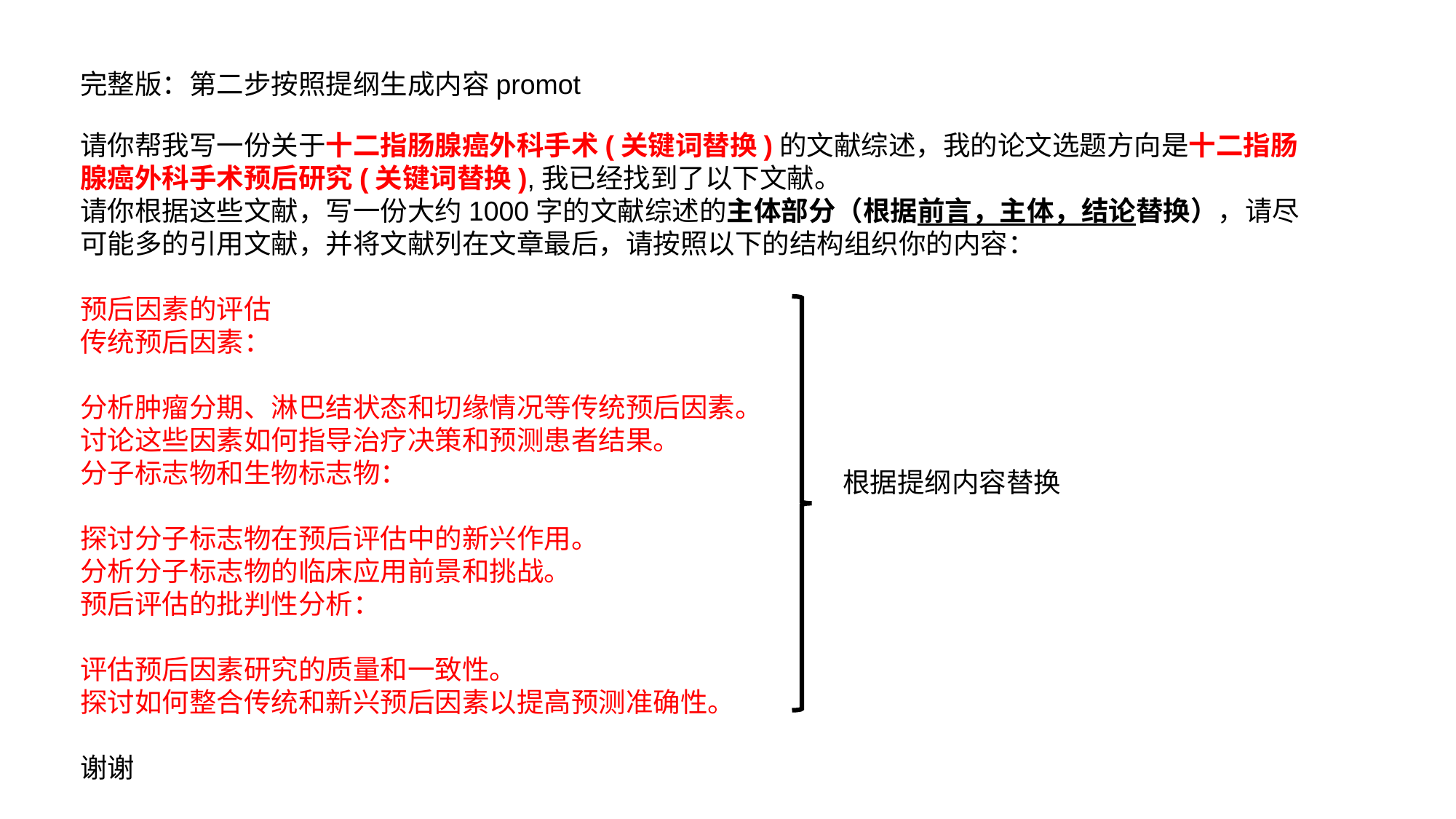

完整版：第二步按照提纲生成内容promot
请你帮我写一份关于十二指肠腺癌外科手术(关键词替换)的文献综述，我的论文选题方向是十二指肠腺癌外科手术预后研究(关键词替换),我已经找到了以下文献。
请你根据这些文献，写一份大约1000字的文献综述的主体部分（根据前言，主体，结论替换），请尽可能多的引用文献，并将文献列在文章最后，请按照以下的结构组织你的内容：

预后因素的评估
传统预后因素：

分析肿瘤分期、淋巴结状态和切缘情况等传统预后因素。
讨论这些因素如何指导治疗决策和预测患者结果。
分子标志物和生物标志物：

探讨分子标志物在预后评估中的新兴作用。
分析分子标志物的临床应用前景和挑战。
预后评估的批判性分析：

评估预后因素研究的质量和一致性。
探讨如何整合传统和新兴预后因素以提高预测准确性。

谢谢

根据提纲内容替换